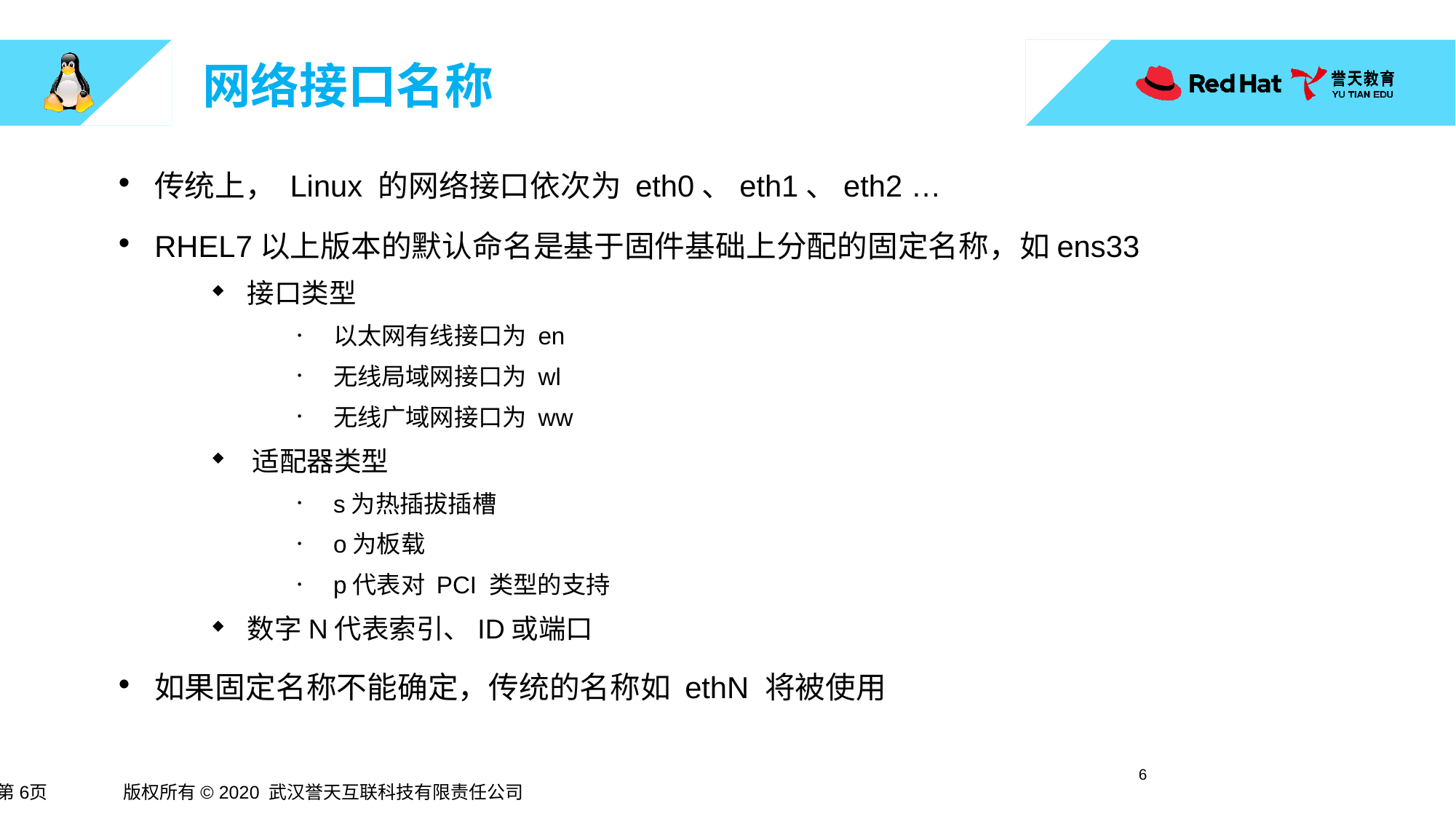

# 网络接口名称
传统上， Linux 的网络接口依次为 eth0、eth1、eth2 …
RHEL7以上版本的默认命名是基于固件基础上分配的固定名称，如ens33
接口类型
以太网有线接口为 en
无线局域网接口为 wl
无线广域网接口为 ww
适配器类型
s为热插拔插槽
o为板载
p代表对 PCI 类型的支持
数字N代表索引、ID或端口
如果固定名称不能确定，传统的名称如 ethN 将被使用
6